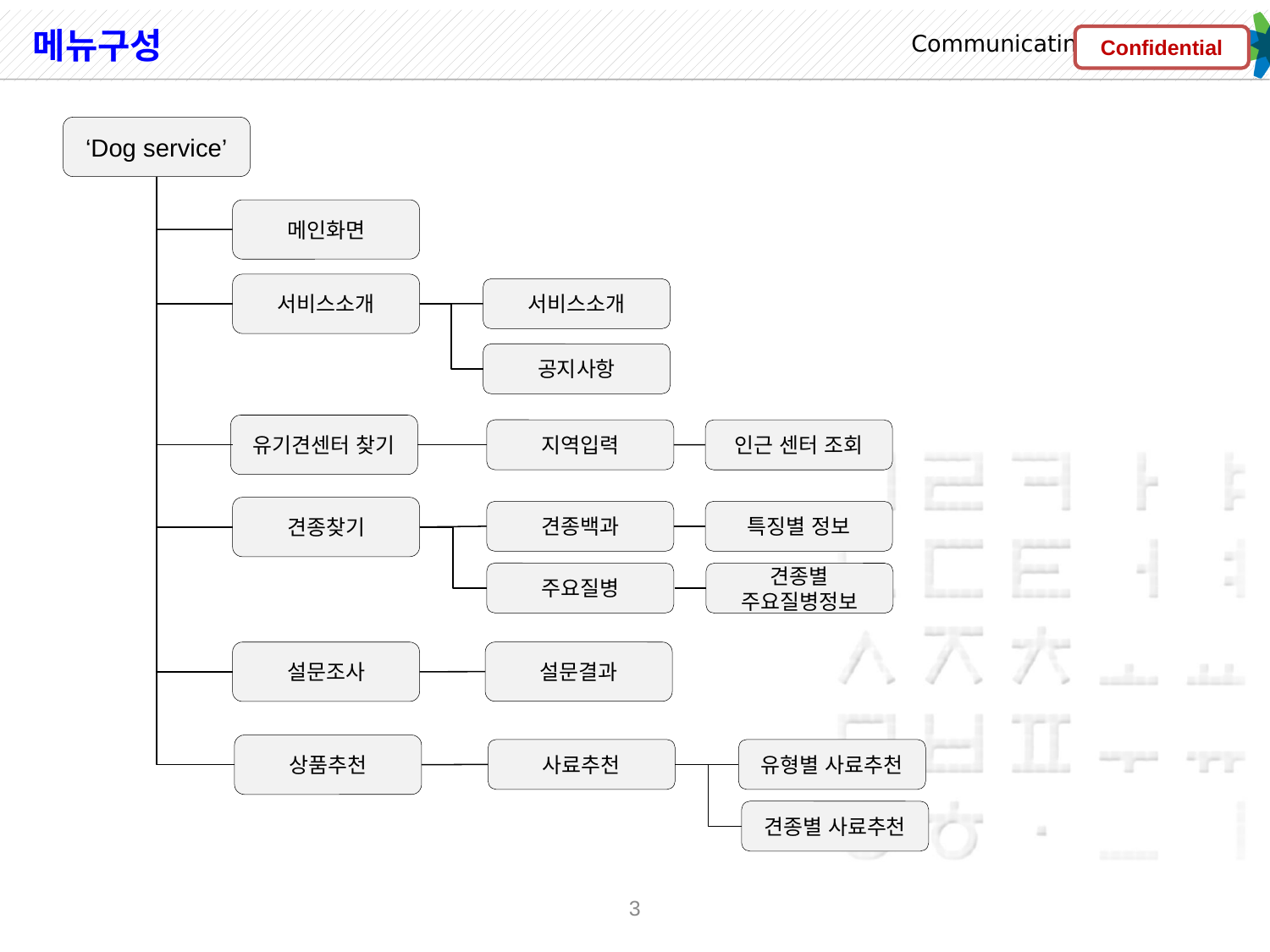

# 메뉴구성
Confidential
‘Dog service’
메인화면
서비스소개
서비스소개
공지사항
유기견센터 찾기
지역입력
인근 센터 조회
견종찾기
견종백과
특징별 정보
주요질병
견종별 주요질병정보
설문조사
설문결과
상품추천
사료추천
유형별 사료추천
견종별 사료추천
3